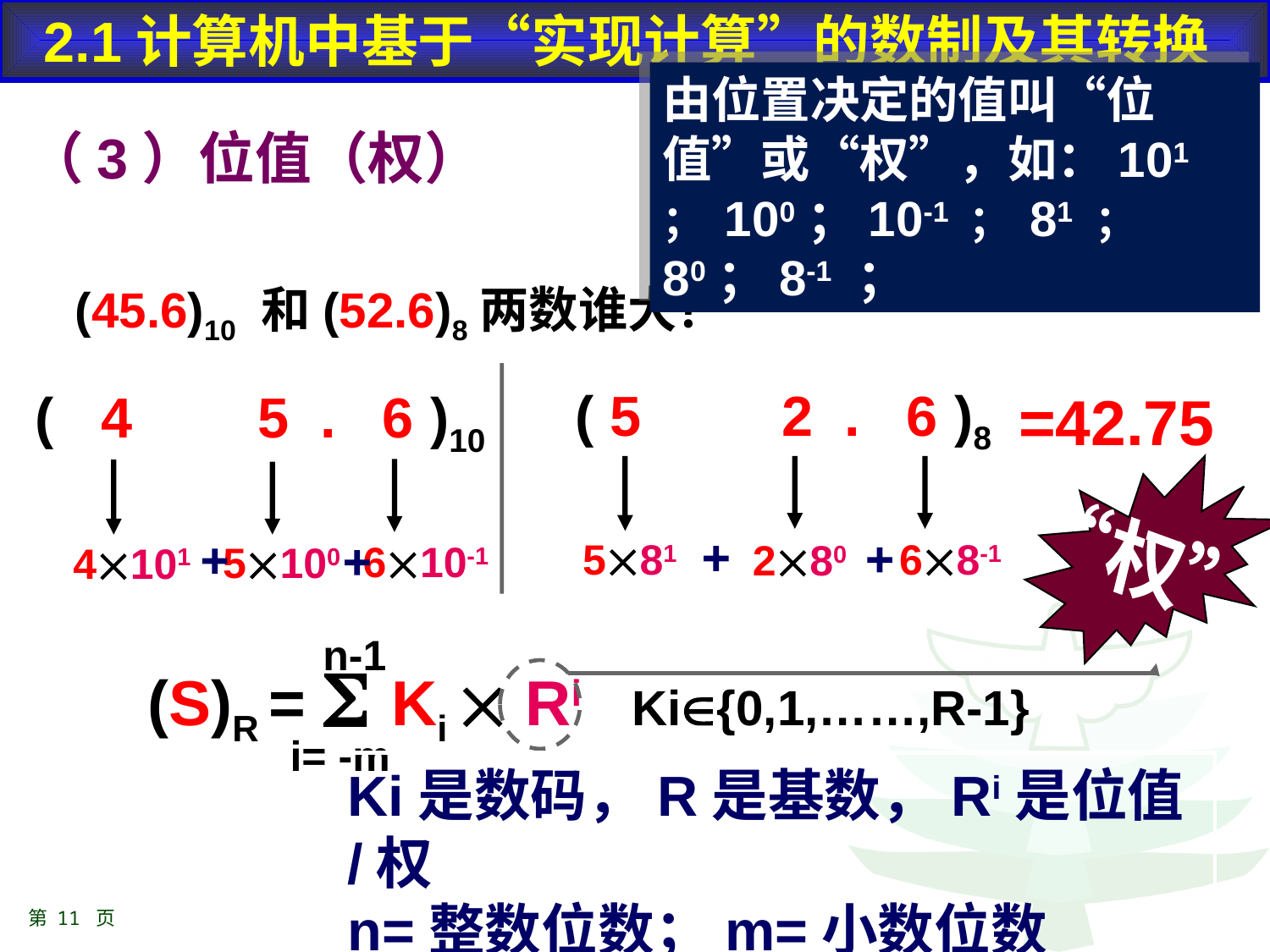

2.1计算机中基于“实现计算”的数制及其转换
由位置决定的值叫“位值”或“权”，如：101 ； 100；10-1 ； 81 ；  80；8-1 ；
（3）位值（权）
(45.6)10 和(52.6)8两数谁大？

=42.75
( 5         2  .   6 )8

+
+
5×81
6×8-1
2×80
(   4        5  .   6 )10

+
+
6×10-1
5×100
4×101

“权”
n-1
(S)R = Σ Ki × Ri     Ki∈{0,1,……,R-1}
i= -m

Ki是数码，R是基数，Ri是位值/权
n=整数位数；m=小数位数